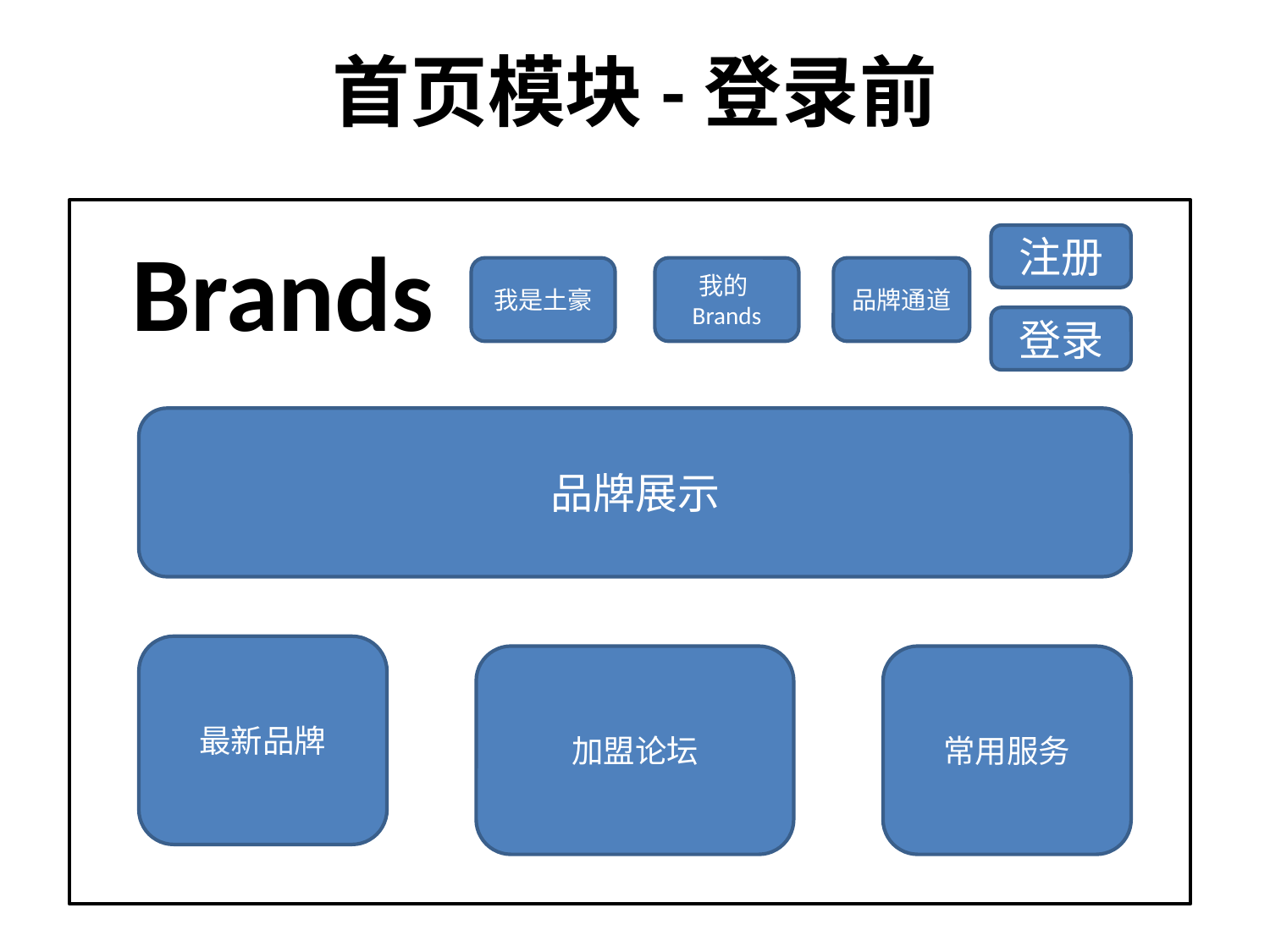

# 首页模块-登录前

Brands
注册
我是土豪
我的Brands
品牌通道
登录
品牌展示
最新品牌
加盟论坛
常用服务